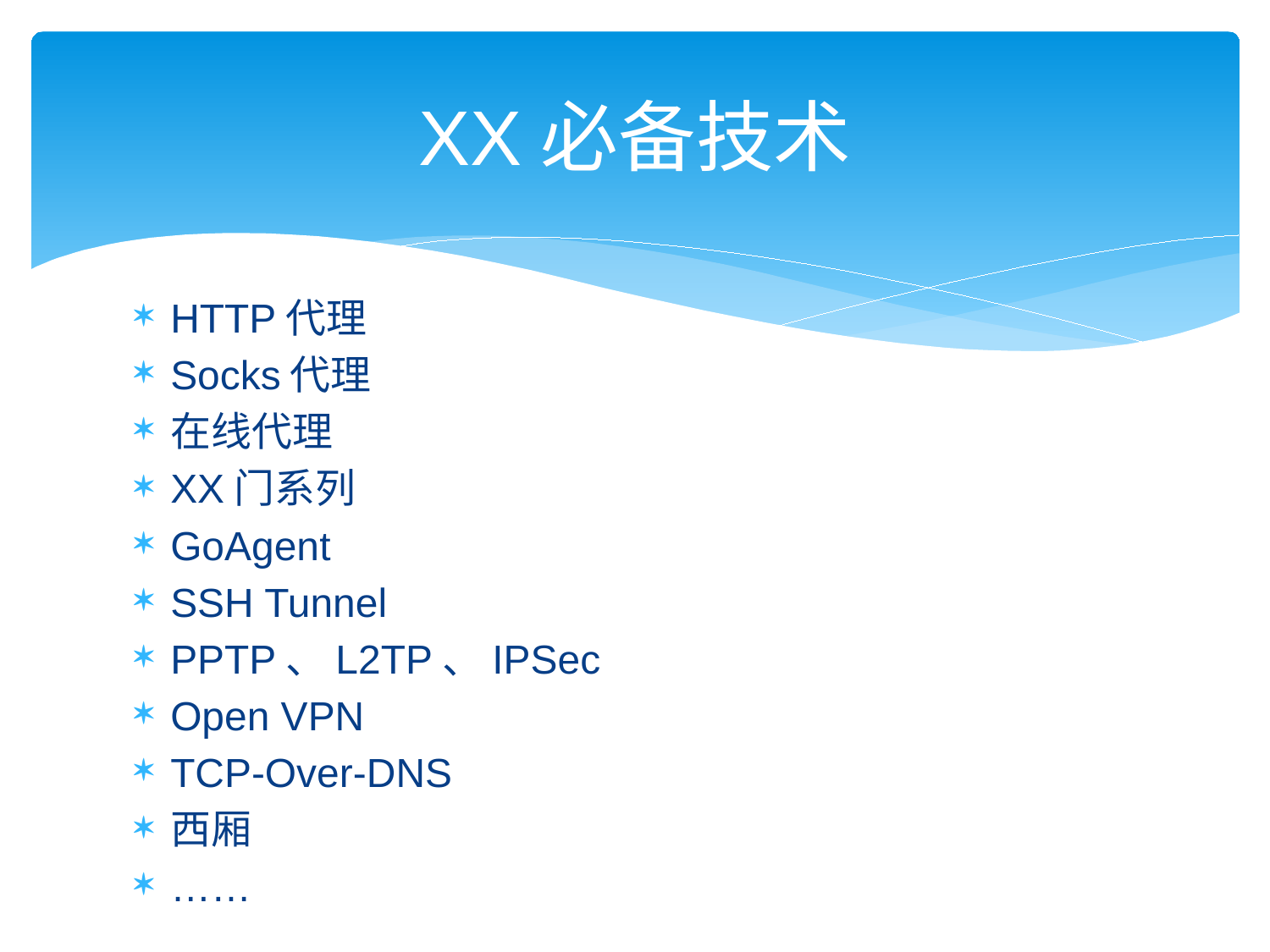

# XX必备技术
HTTP代理
Socks代理
在线代理
XX门系列
GoAgent
SSH Tunnel
PPTP、L2TP、IPSec
Open VPN
TCP-Over-DNS
西厢
……